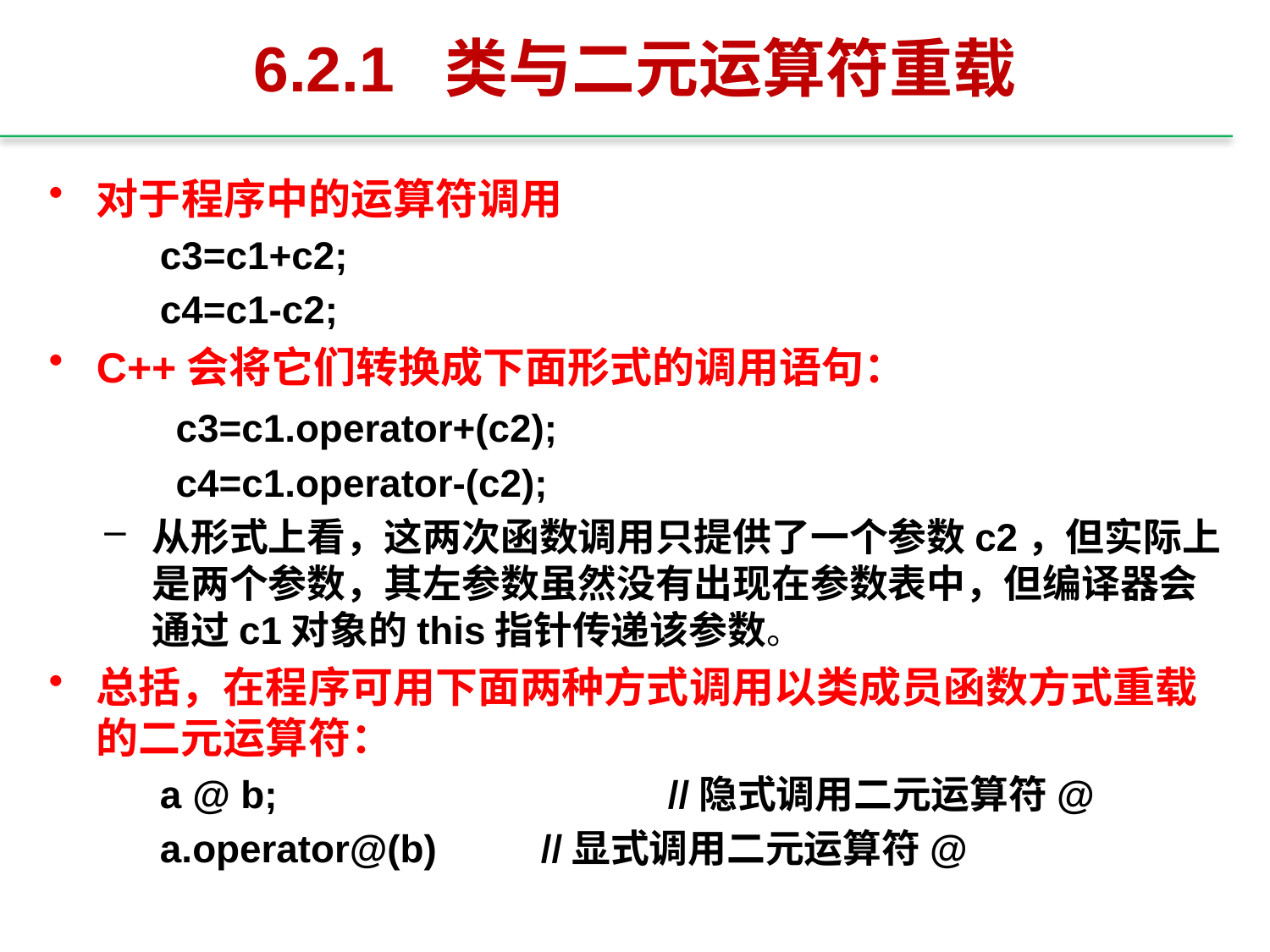

# 6.2.1  类与二元运算符重载
对于程序中的运算符调用
c3=c1+c2;
c4=c1-c2;
C++会将它们转换成下面形式的调用语句：
	c3=c1.operator+(c2);
	c4=c1.operator-(c2);
从形式上看，这两次函数调用只提供了一个参数c2，但实际上是两个参数，其左参数虽然没有出现在参数表中，但编译器会通过c1对象的this指针传递该参数。
总括，在程序可用下面两种方式调用以类成员函数方式重载的二元运算符：
a @ b;                         	//隐式调用二元运算符@
a.operator@(b)      	//显式调用二元运算符@